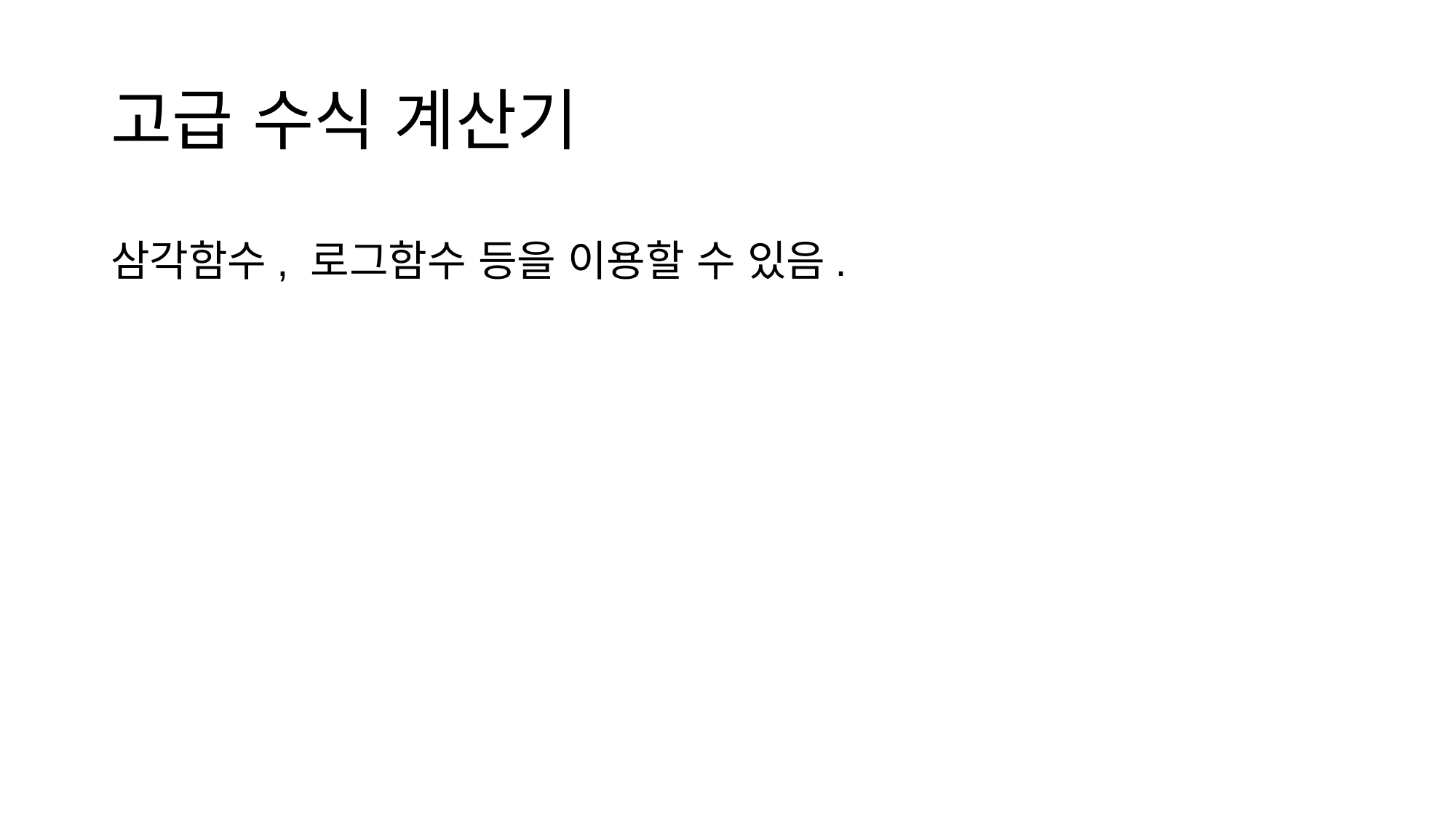

# 고급 수식 계산기
삼각함수, 로그함수 등을 이용할 수 있음.